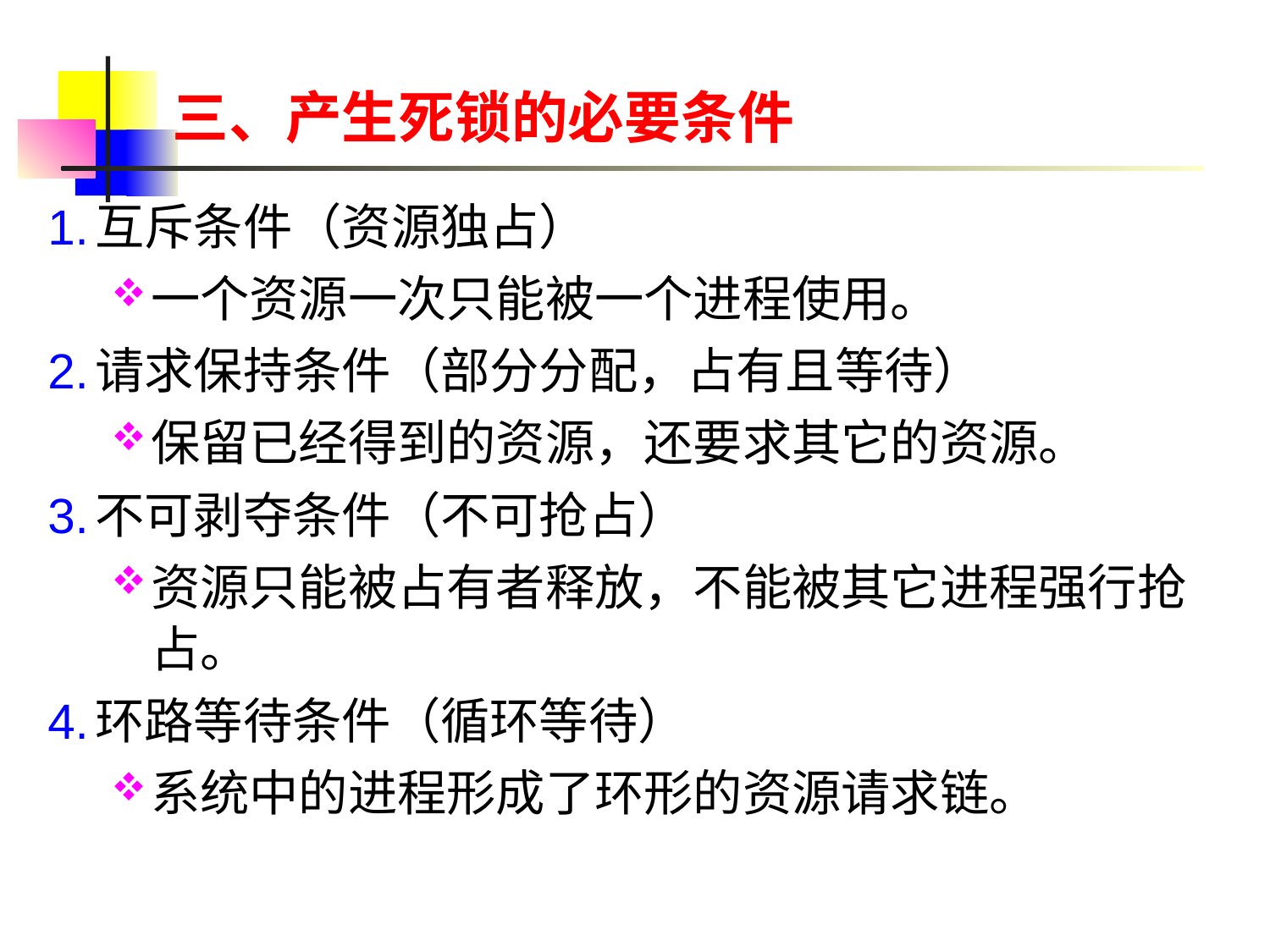

# 三、产生死锁的必要条件
互斥条件（资源独占）
一个资源一次只能被一个进程使用。
请求保持条件（部分分配，占有且等待）
保留已经得到的资源，还要求其它的资源。
不可剥夺条件（不可抢占）
资源只能被占有者释放，不能被其它进程强行抢占。
环路等待条件（循环等待）
系统中的进程形成了环形的资源请求链。